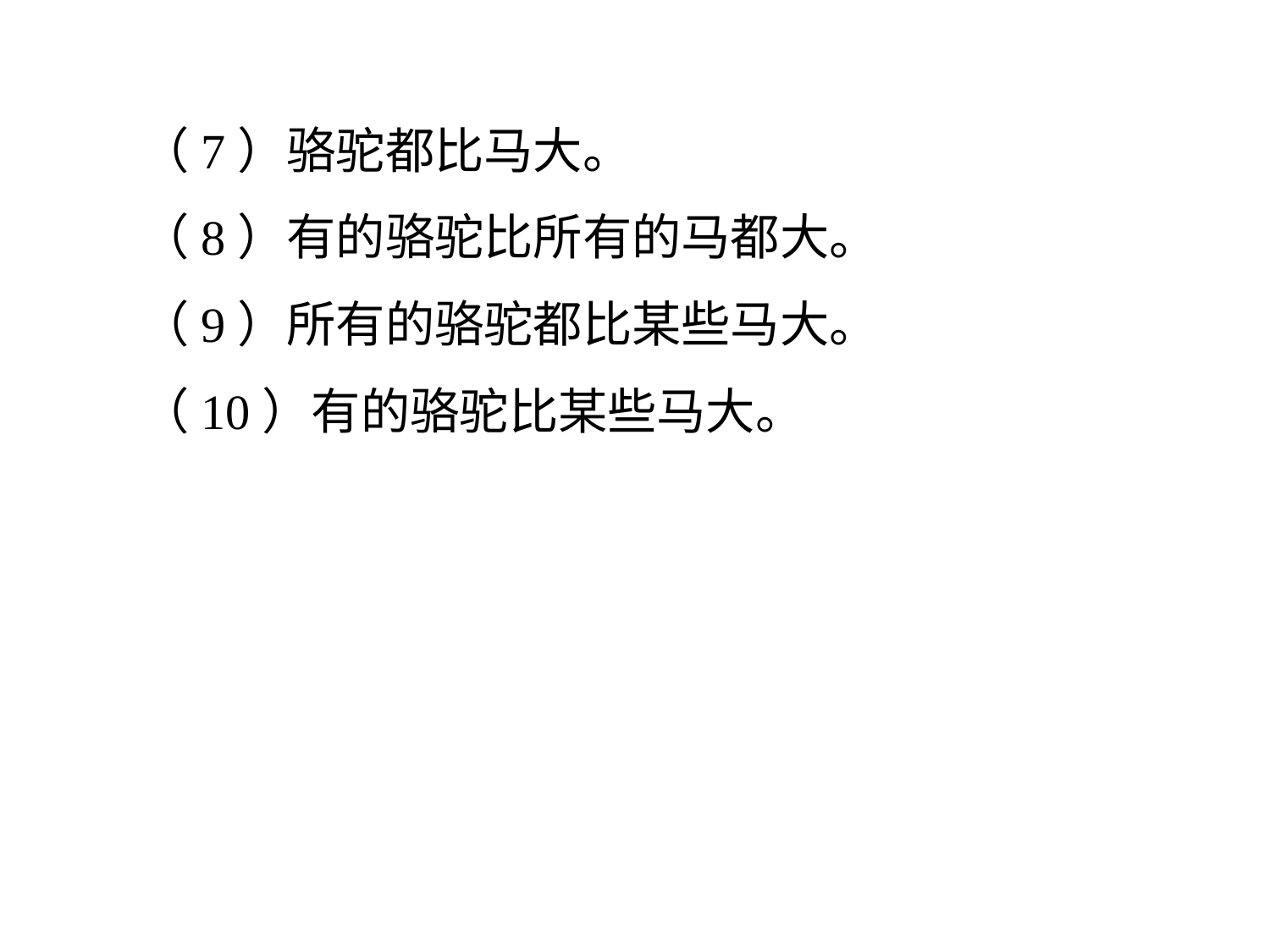

（7）骆驼都比马大。
（8）有的骆驼比所有的马都大。
（9）所有的骆驼都比某些马大。
（10）有的骆驼比某些马大。